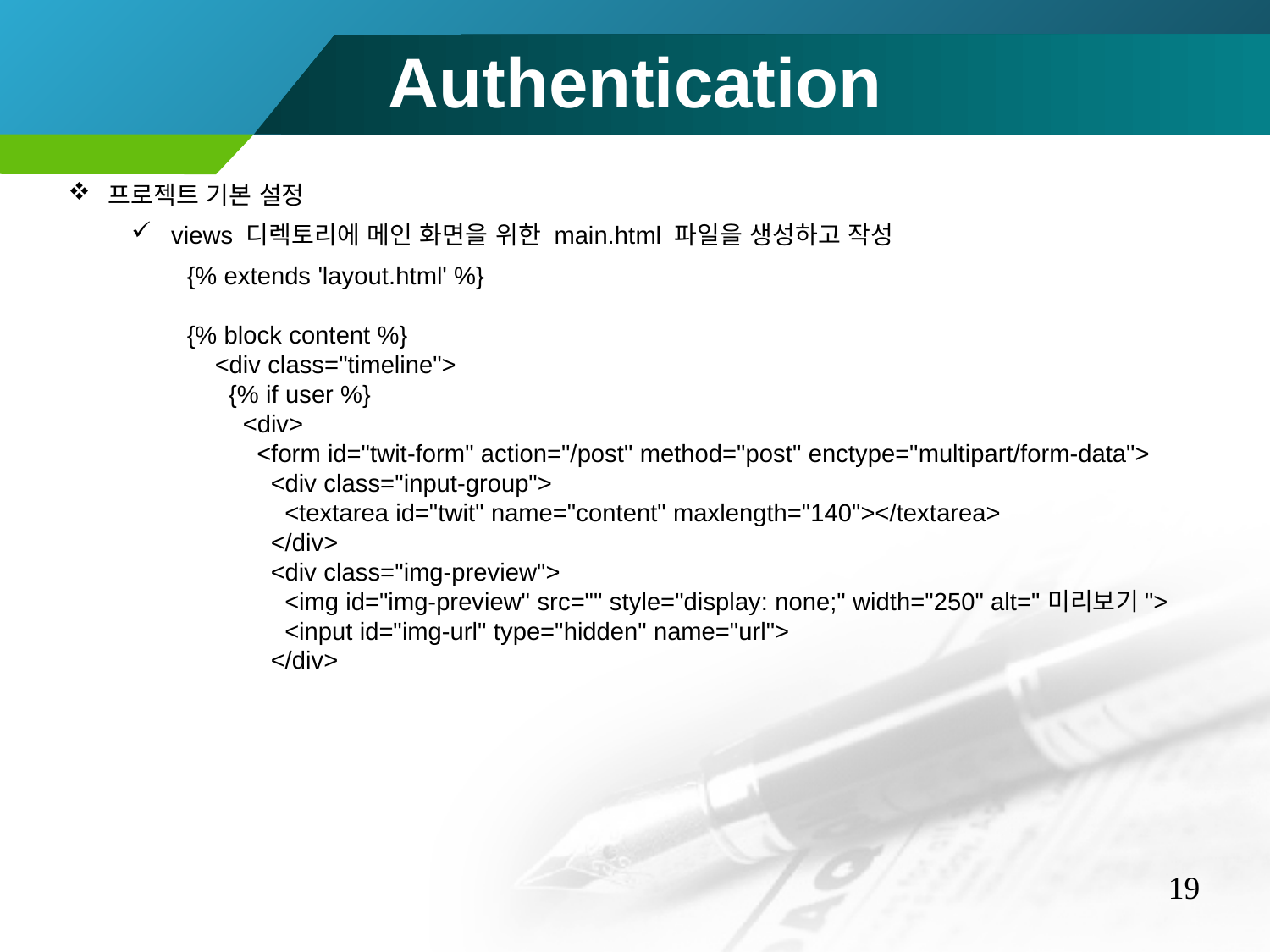

Authentication
프로젝트 기본 설정
views 디렉토리에 메인 화면을 위한 main.html 파일을 생성하고 작성
{% extends 'layout.html' %}

{% block content %}
    <div class="timeline">
      {% if user %}
        <div>
          <form id="twit-form" action="/post" method="post" enctype="multipart/form-data">
            <div class="input-group">
              <textarea id="twit" name="content" maxlength="140"></textarea>
            </div>
            <div class="img-preview">
              <img id="img-preview" src="" style="display: none;" width="250" alt="미리보기">
              <input id="img-url" type="hidden" name="url">
            </div>

19